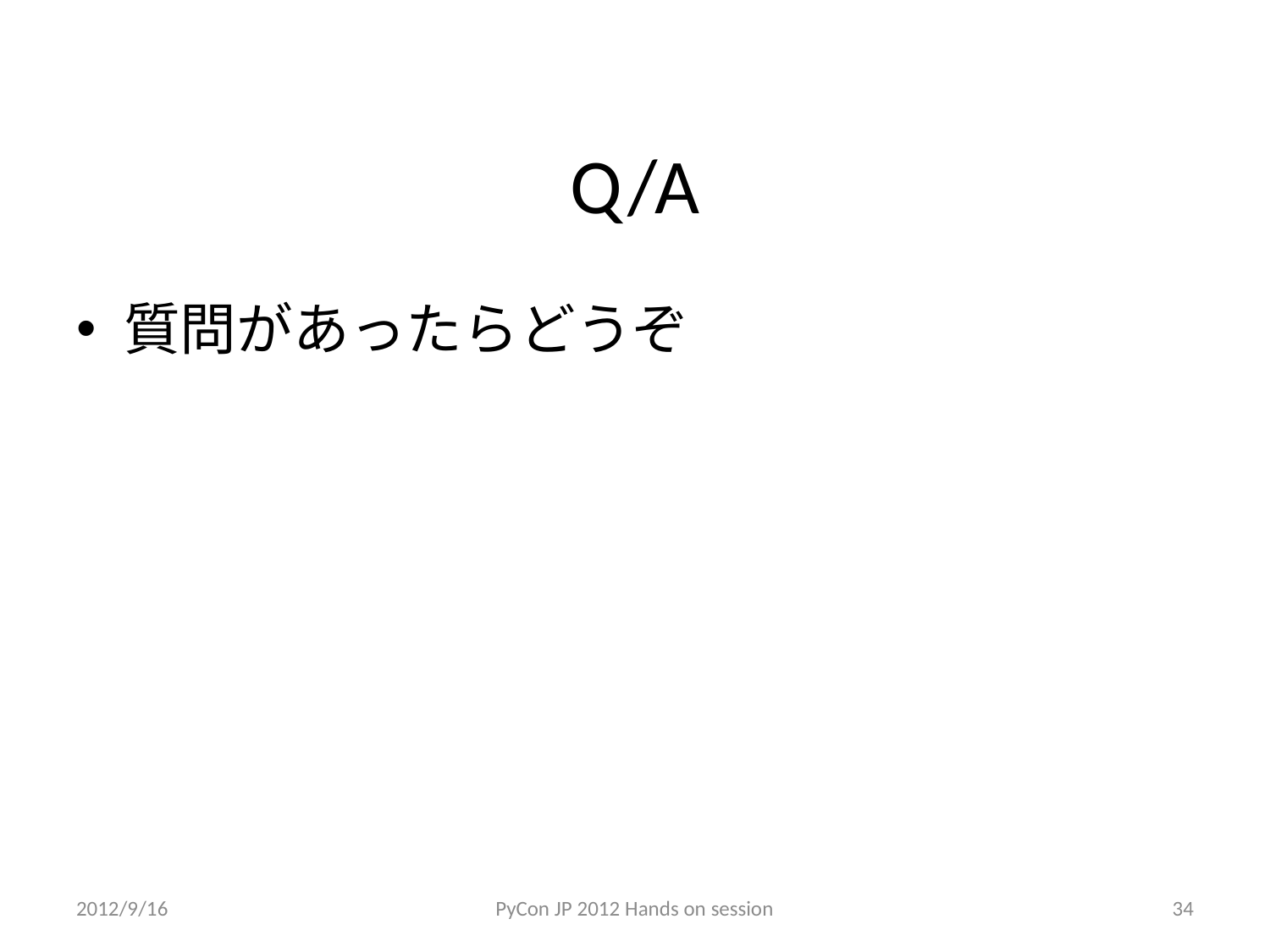

# Q/A
質問があったらどうぞ
2012/9/16
PyCon JP 2012 Hands on session
34